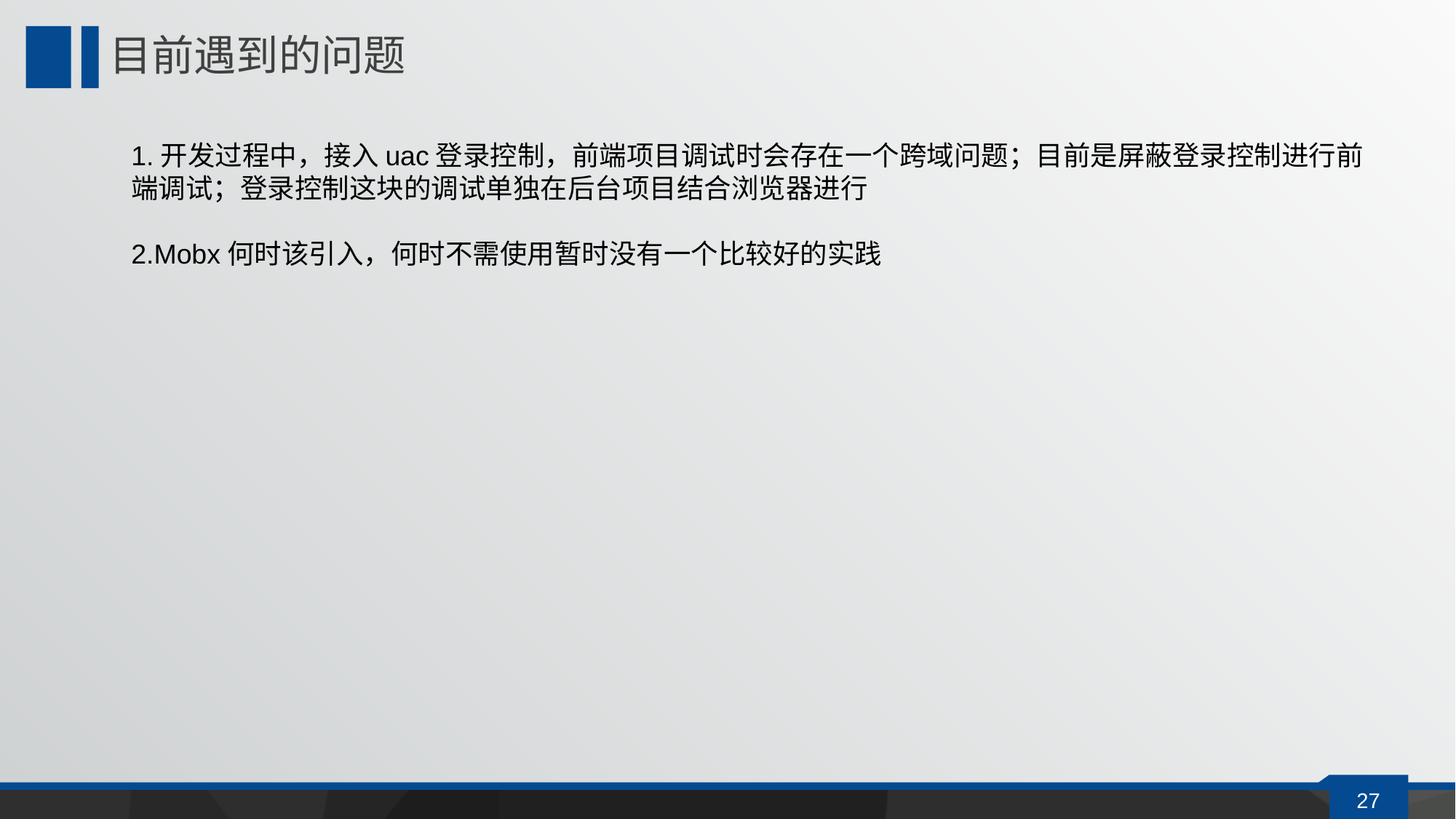

延迟符
# 目前遇到的问题
1.开发过程中，接入uac登录控制，前端项目调试时会存在一个跨域问题；目前是屏蔽登录控制进行前端调试；登录控制这块的调试单独在后台项目结合浏览器进行

2.Mobx何时该引入，何时不需使用暂时没有一个比较好的实践